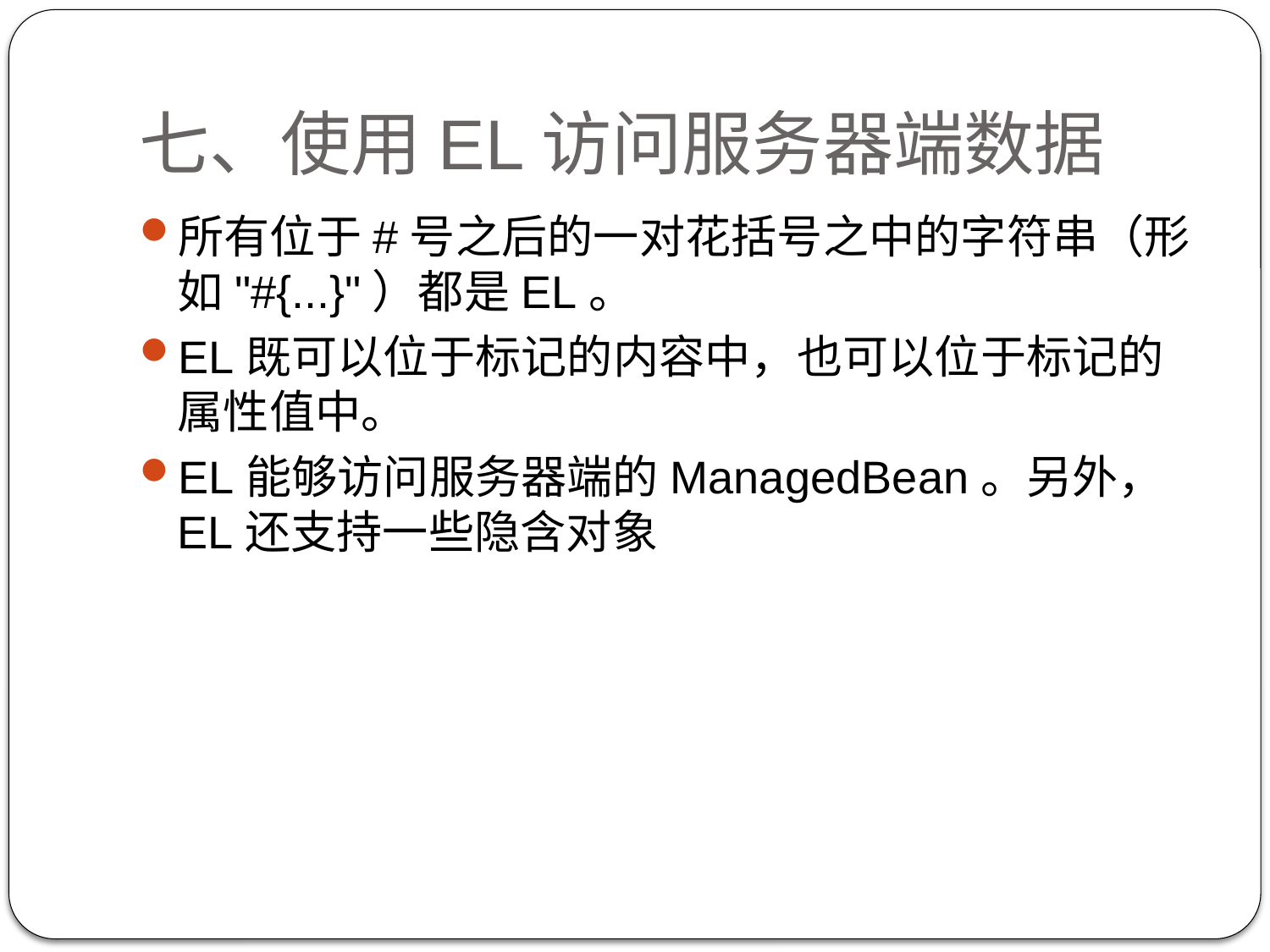

# 七、使用EL访问服务器端数据
所有位于#号之后的一对花括号之中的字符串（形如"#{...}"）都是EL。
EL既可以位于标记的内容中，也可以位于标记的属性值中。
EL能够访问服务器端的ManagedBean。另外，EL还支持一些隐含对象